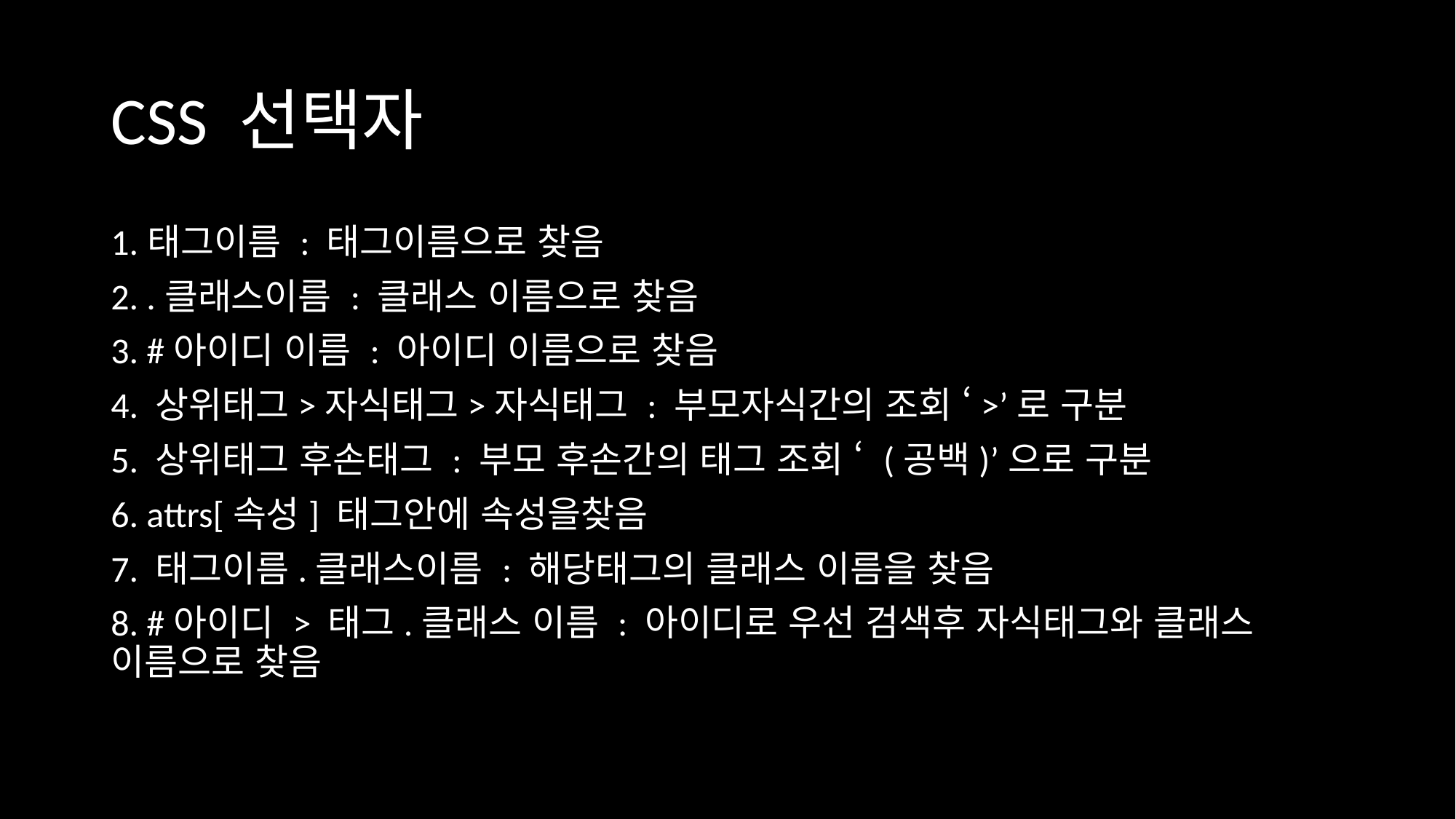

# CSS 선택자
1.태그이름 : 태그이름으로 찾음
2. .클래스이름 : 클래스 이름으로 찾음
3. #아이디 이름 : 아이디 이름으로 찾음
4. 상위태그>자식태그>자식태그 : 부모자식간의 조회 ‘>’로 구분
5. 상위태그 후손태그 : 부모 후손간의 태그 조회 ‘ (공백)’으로 구분
6. attrs[속성] 태그안에 속성을찾음
7. 태그이름.클래스이름 : 해당태그의 클래스 이름을 찾음
8. #아이디 > 태그.클래스 이름 : 아이디로 우선 검색후 자식태그와 클래스 이름으로 찾음